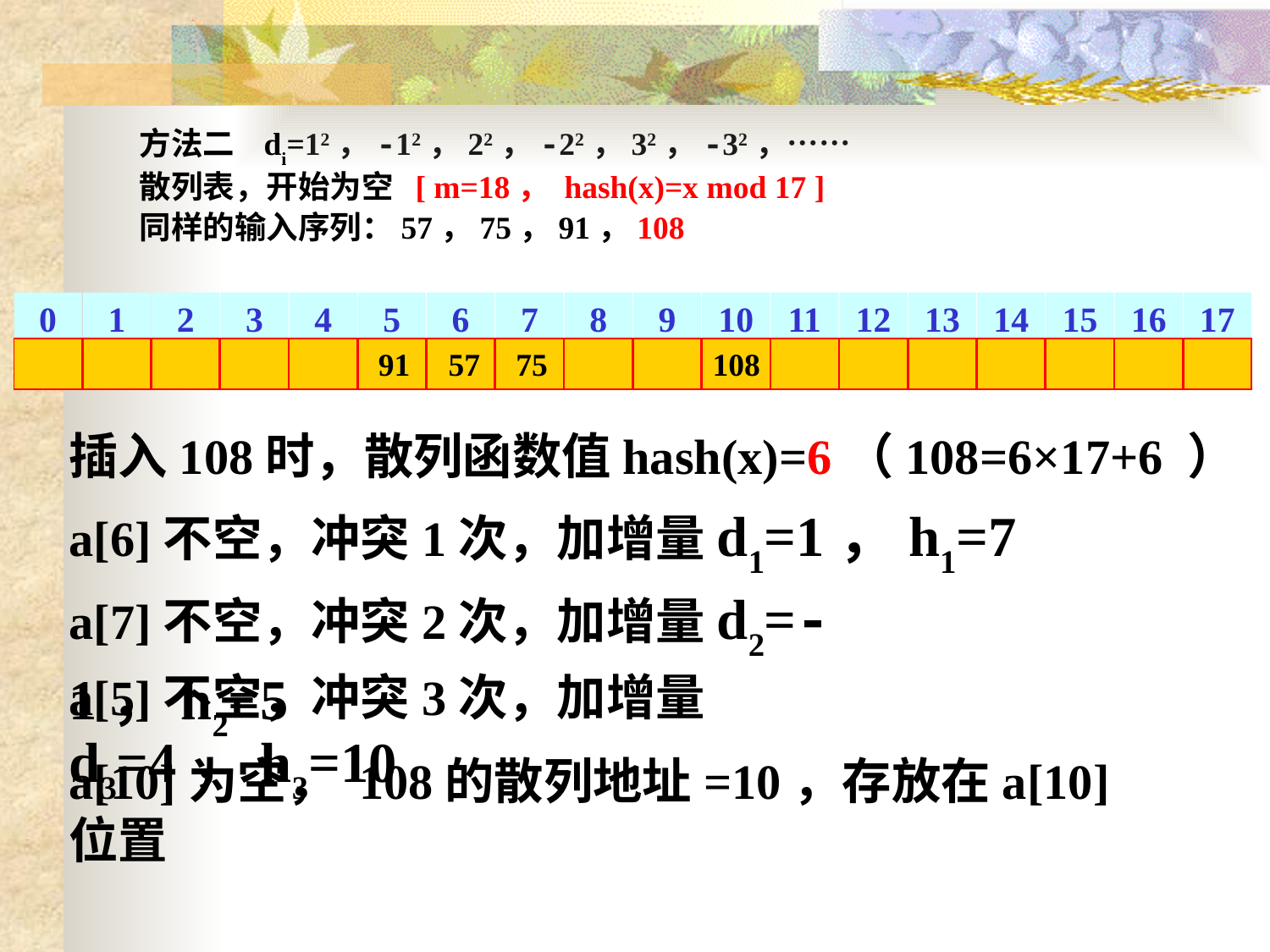

方法二   di=12，-12，22，-22，32，-32，……
散列表，开始为空  [ m=18， hash(x)=x mod 17 ]
同样的输入序列：57，75，91，108
0

1

2

3

4

5

6

7

8

9

10

11

12

13

14

15

16

17

91
57
75
108
插入108时，散列函数值hash(x)=6（108=6×17+6 ）
a[6]不空，冲突1次，加增量d1=1，h1=7
a[7]不空，冲突2次，加增量d2=-1，h2=5
a[5]不空，冲突3次，加增量d3=4，h3=10
a[10]为空， 108的散列地址=10，存放在a[10]位置